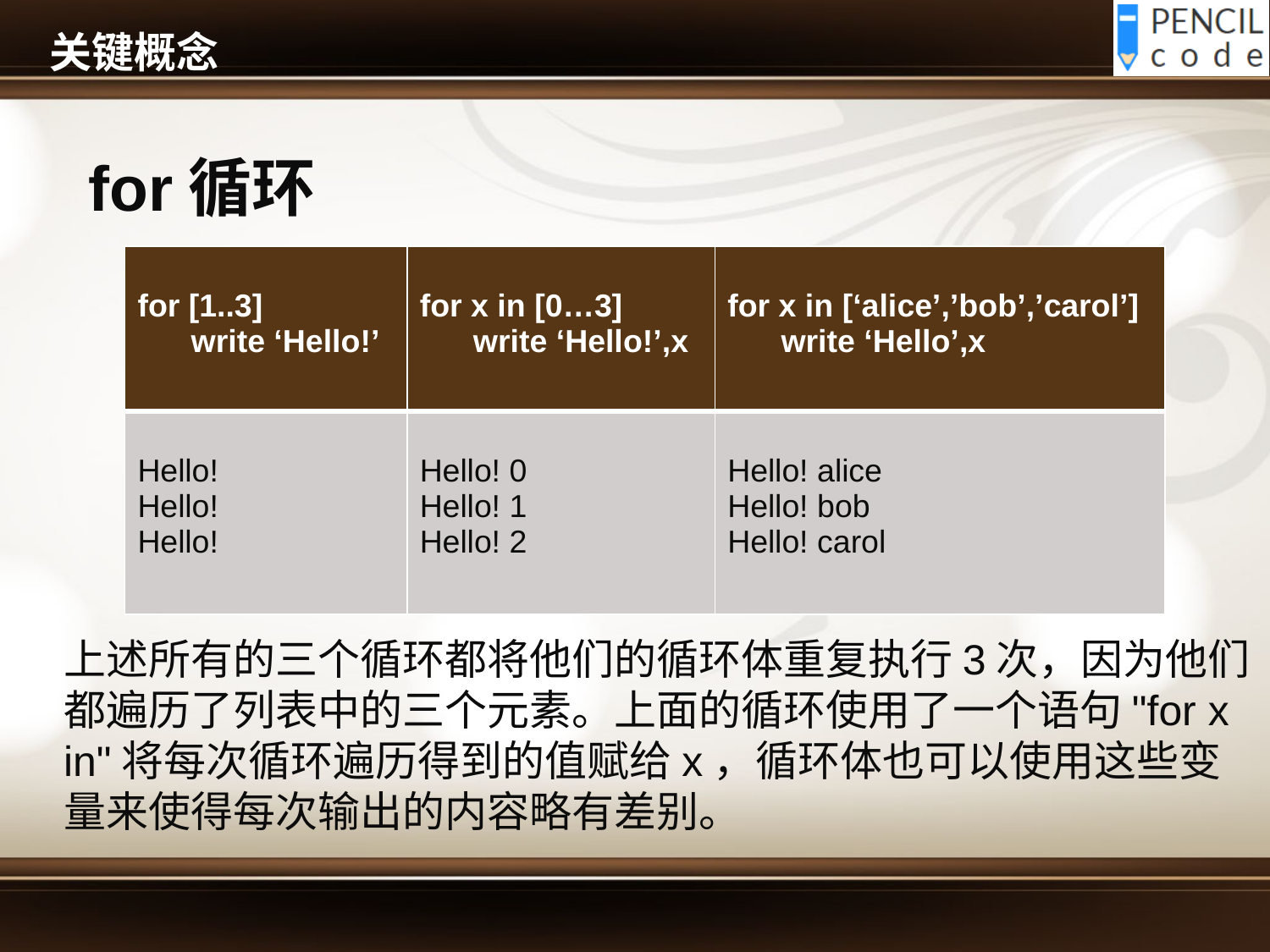

# 关键概念
for循环
| for [1..3] write ‘Hello!’ | for x in [0…3] write ‘Hello!’,x | for x in [‘alice’,’bob’,’carol’] write ‘Hello’,x |
| --- | --- | --- |
| Hello! Hello! Hello! | Hello! 0 Hello! 1 Hello! 2 | Hello! alice Hello! bob Hello! carol |
上述所有的三个循环都将他们的循环体重复执行3次，因为他们都遍历了列表中的三个元素。上面的循环使用了一个语句"for x in"将每次循环遍历得到的值赋给x，循环体也可以使用这些变量来使得每次输出的内容略有差别。